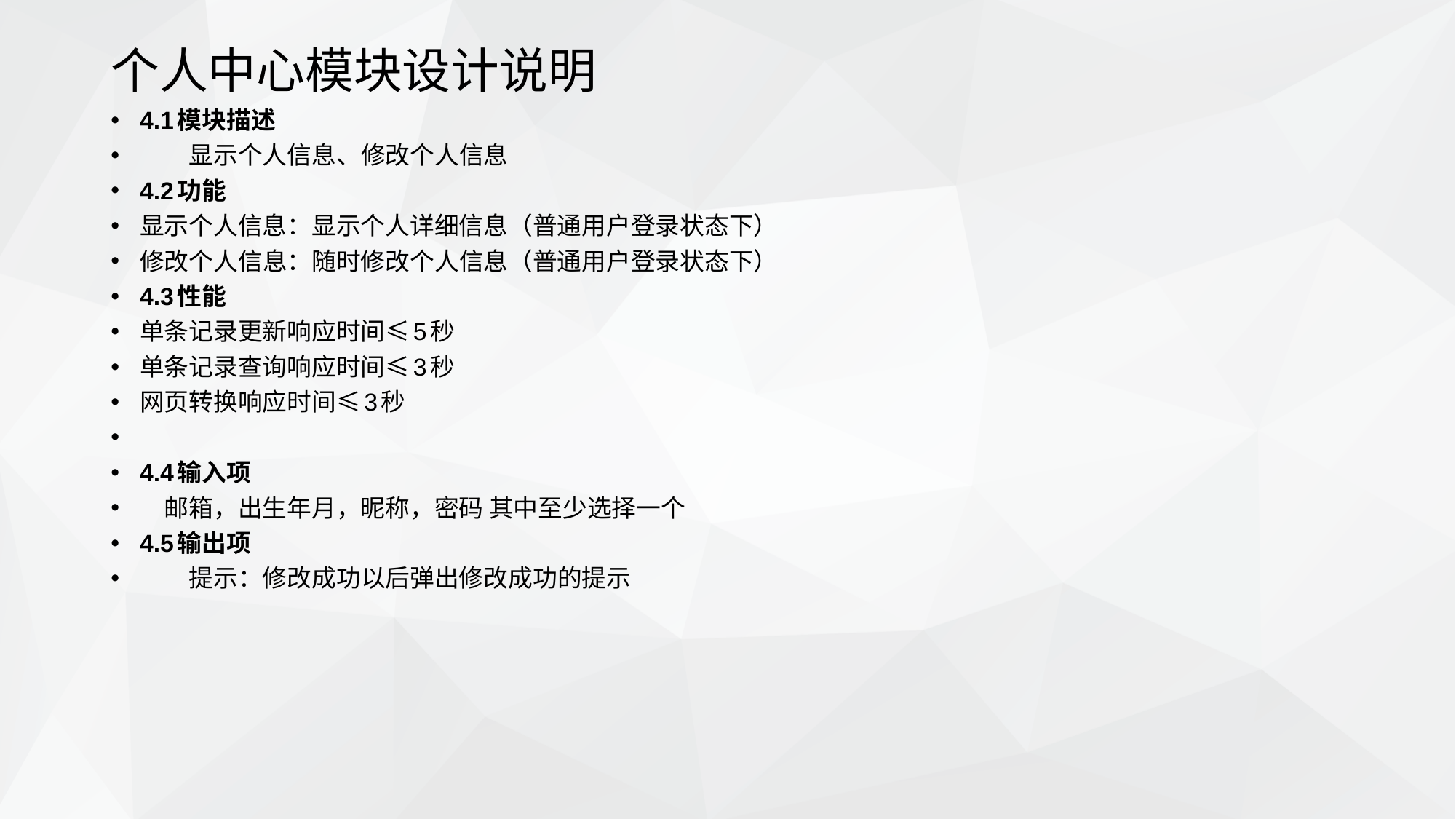

# 个人中心模块设计说明
4.1模块描述
　　显示个人信息、修改个人信息
4.2功能
显示个人信息：显示个人详细信息（普通用户登录状态下）
修改个人信息：随时修改个人信息（普通用户登录状态下）
4.3性能
单条记录更新响应时间≤5秒
单条记录查询响应时间≤3秒
网页转换响应时间≤3秒

4.4输入项
　邮箱，出生年月，昵称，密码 其中至少选择一个
4.5输出项
　　提示：修改成功以后弹出修改成功的提示